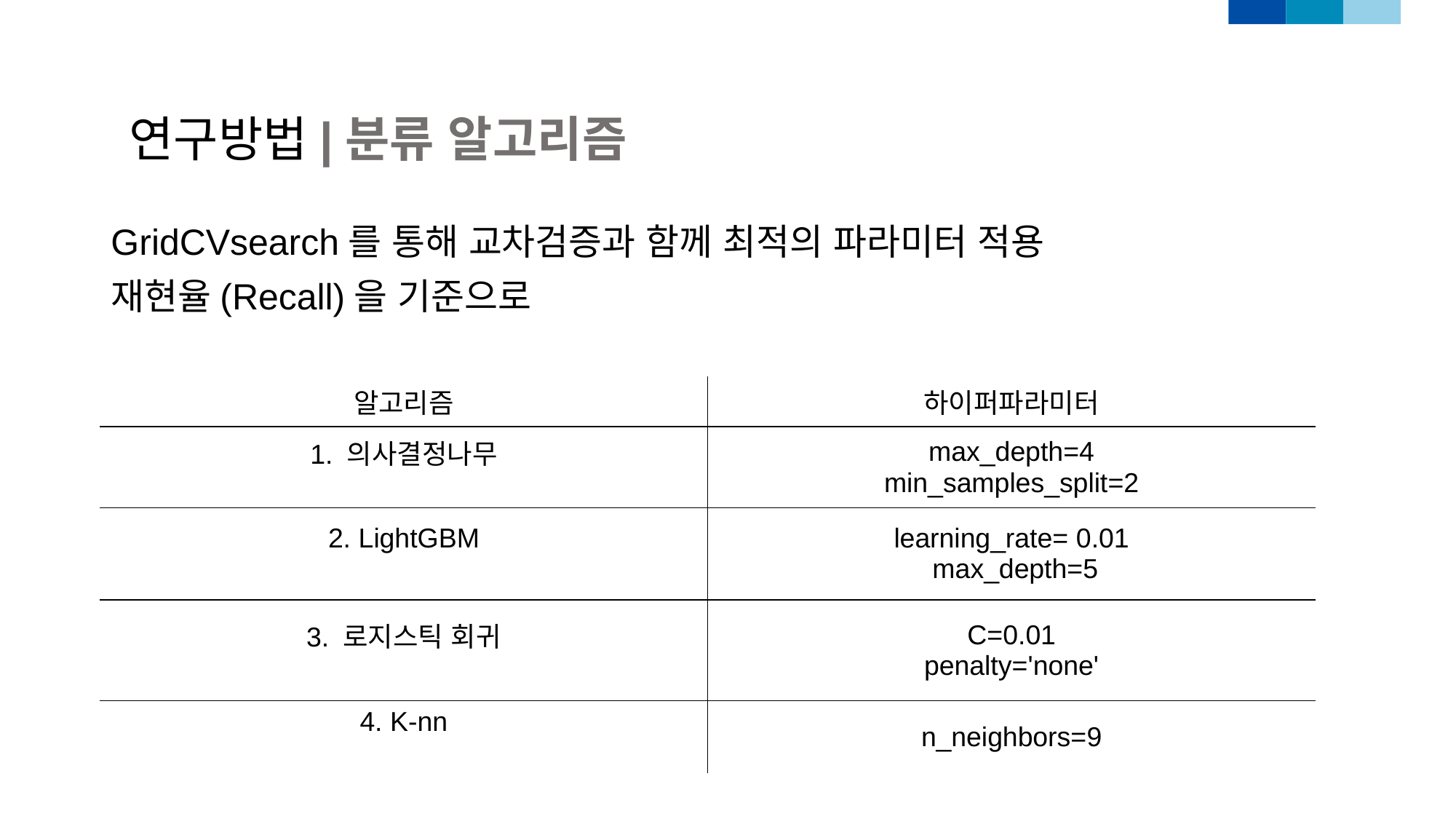

연구방법|분류 알고리즘
GridCVsearch를 통해 교차검증과 함께 최적의 파라미터 적용
재현율(Recall)을 기준으로

| 알고리즘 | 하이퍼파라미터 |
| --- | --- |
| 1. 의사결정나무 | max\_depth=4 min\_samples\_split=2 |
| 2. LightGBM | learning\_rate= 0.01 max\_depth=5 |
| 3. 로지스틱 회귀 | C=0.01 penalty='none' |
| 4. K-nn | n\_neighbors=9 |